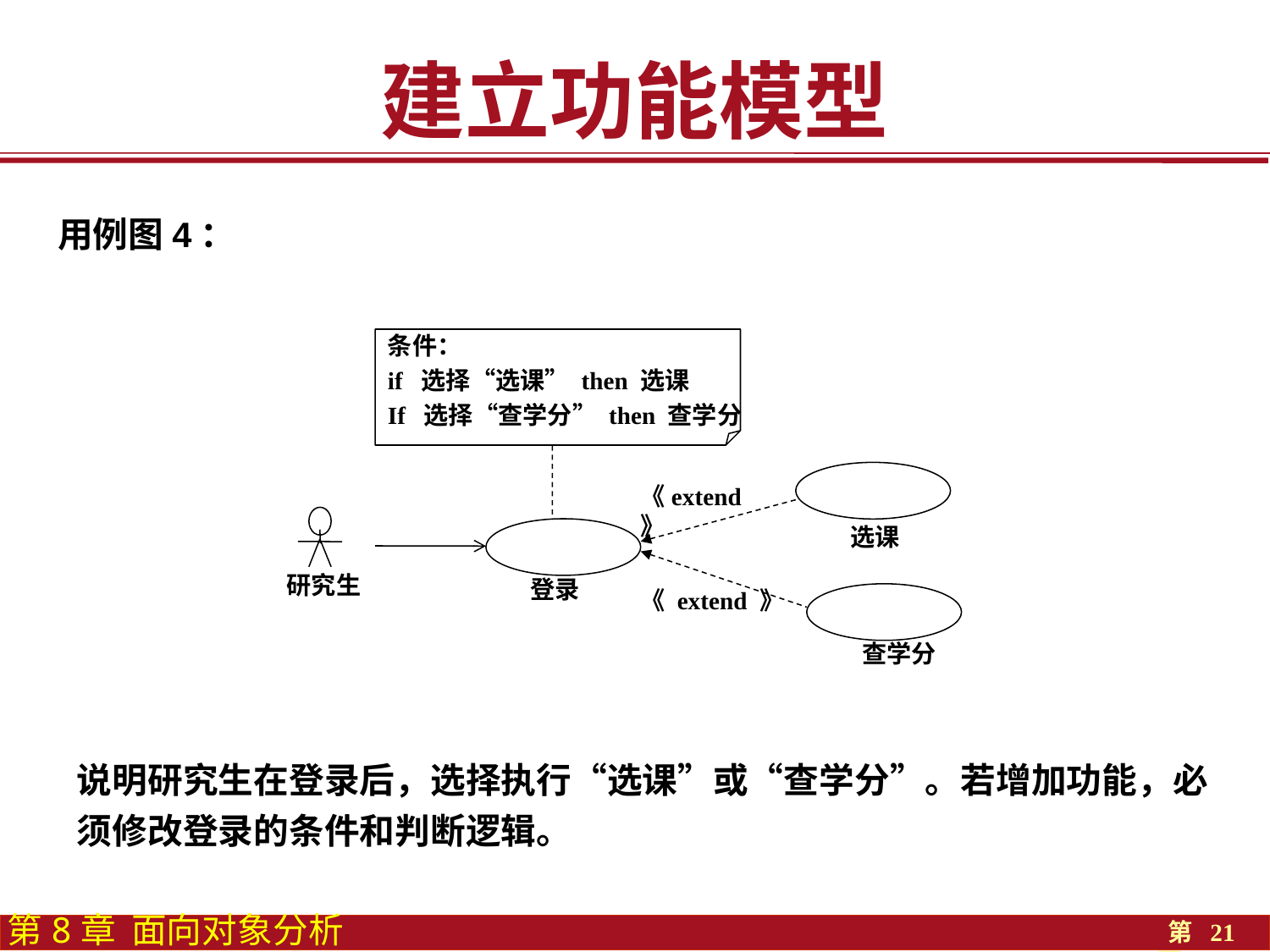

建立功能模型
用例图4：
条件：
if  选择“选课” then 选课
If  选择“查学分” then 查学分

《extend》

选课

研究生
登录

《 extend 》
查学分
说明研究生在登录后，选择执行“选课”或“查学分”。若增加功能，必须修改登录的条件和判断逻辑。